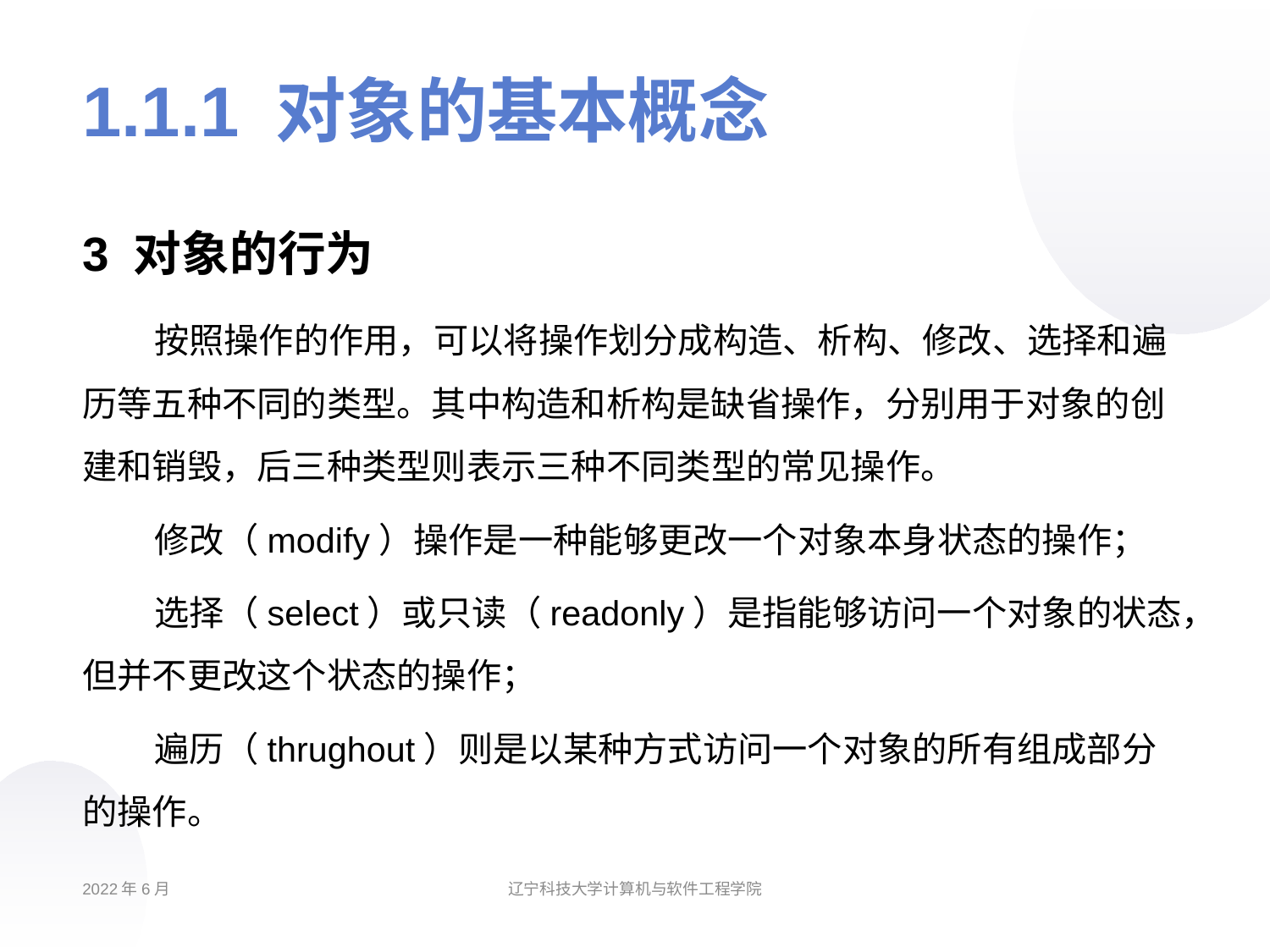

# 1.1.1 对象的基本概念
3 对象的行为
按照操作的作用，可以将操作划分成构造、析构、修改、选择和遍历等五种不同的类型。其中构造和析构是缺省操作，分别用于对象的创建和销毁，后三种类型则表示三种不同类型的常见操作。
修改（modify）操作是一种能够更改一个对象本身状态的操作；
选择（select）或只读（readonly）是指能够访问一个对象的状态，但并不更改这个状态的操作；
遍历（thrughout）则是以某种方式访问一个对象的所有组成部分的操作。

2022年6月
辽宁科技大学计算机与软件工程学院
18